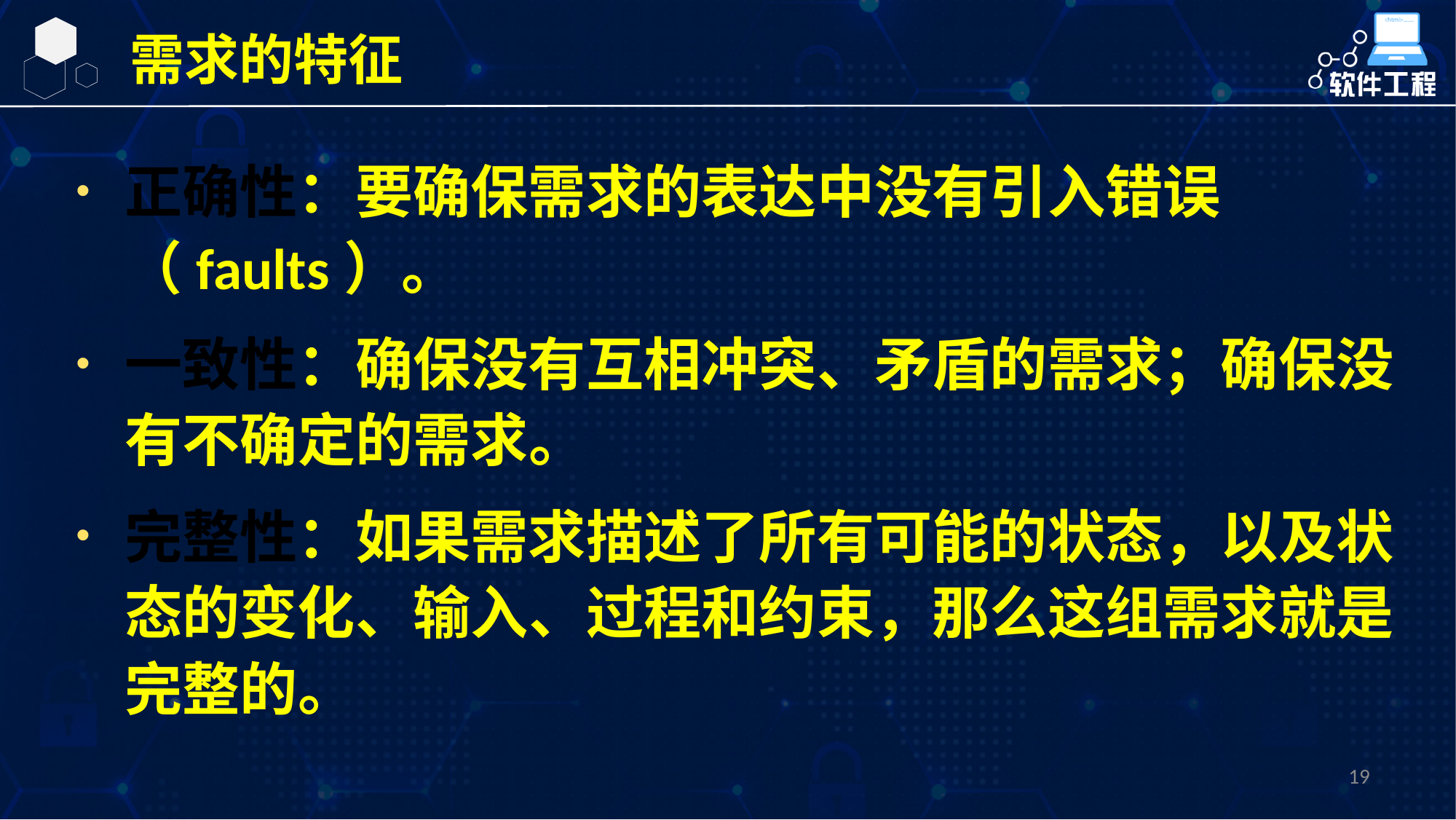

需求的特征
正确性：要确保需求的表达中没有引入错误（faults）。
一致性：确保没有互相冲突、矛盾的需求；确保没有不确定的需求。
完整性：如果需求描述了所有可能的状态，以及状态的变化、输入、过程和约束，那么这组需求就是完整的。
19